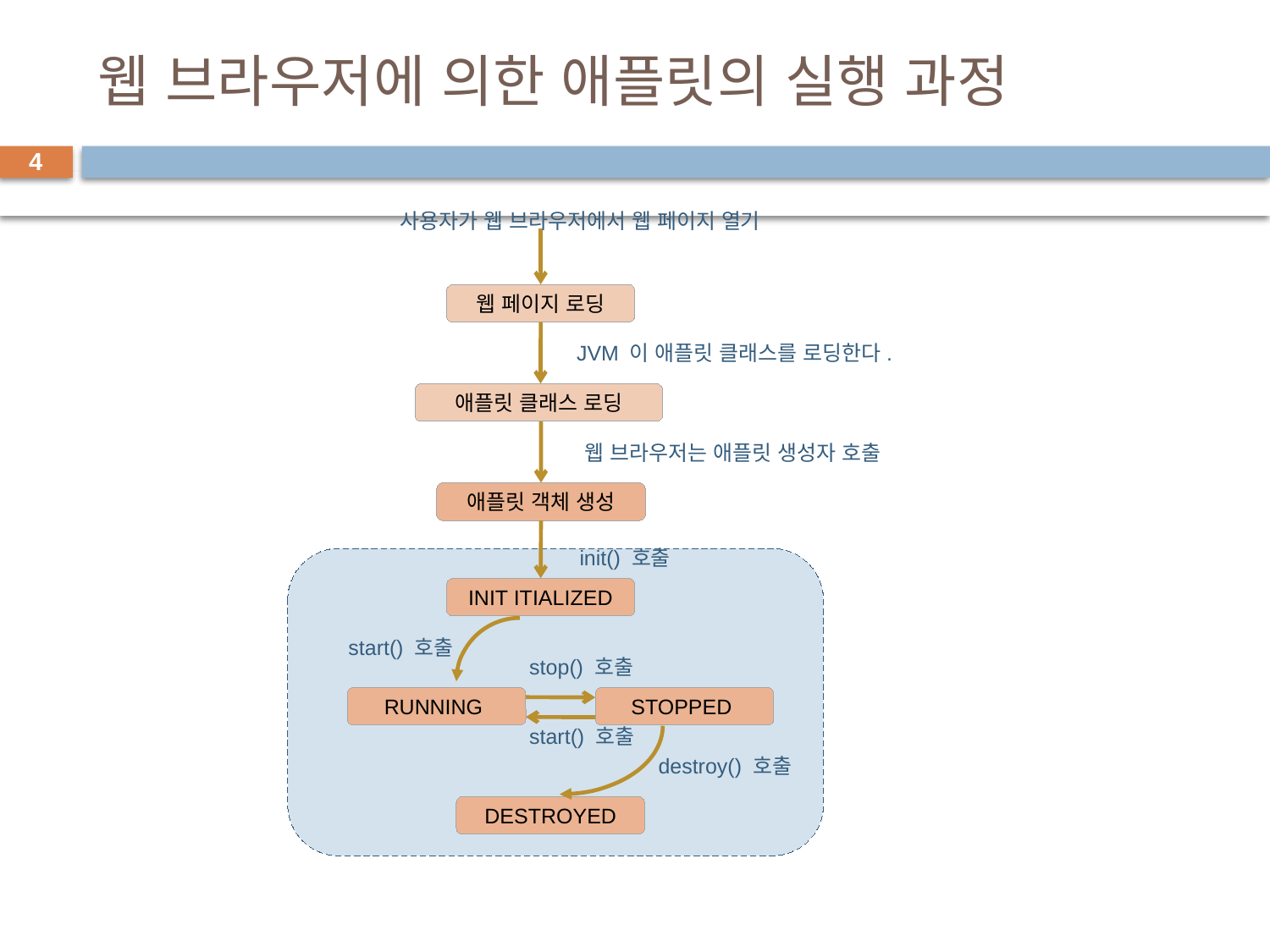

# 웹 브라우저에 의한 애플릿의 실행 과정
4
사용자가 웹 브라우저에서 웹 페이지 열기
웹 페이지 로딩
JVM 이 애플릿 클래스를 로딩한다.
애플릿 클래스 로딩
웹 브라우저는 애플릿 생성자 호출
애플릿 객체 생성
init() 호출

INIT ITIALIZED

start() 호출
stop() 호출
RUNNING
STOPPED
start() 호출
destroy() 호출
DESTROYED